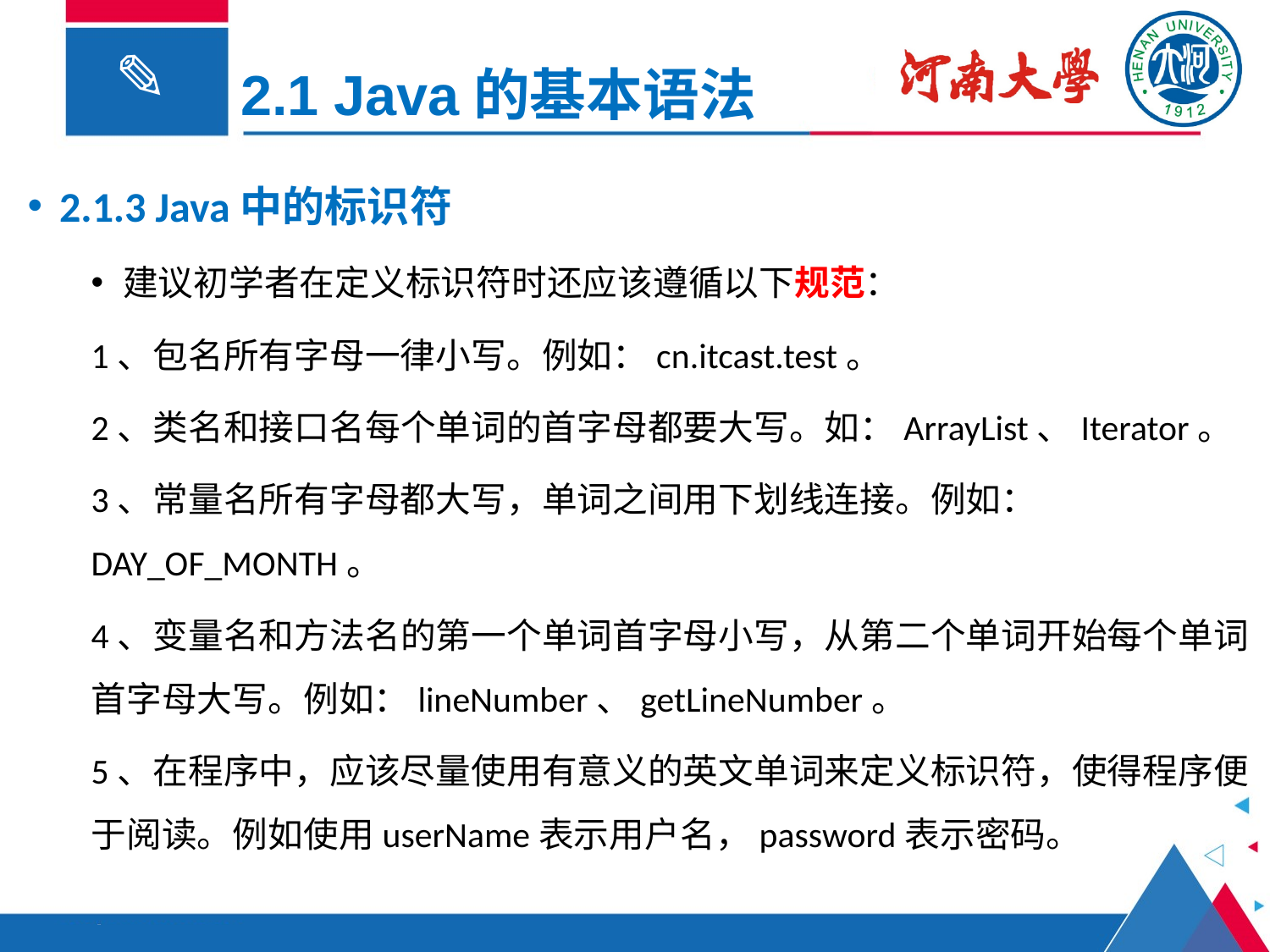

2.1 Java的基本语法
2.1.3 Java中的标识符
建议初学者在定义标识符时还应该遵循以下规范：
1、包名所有字母一律小写。例如：cn.itcast.test。
2、类名和接口名每个单词的首字母都要大写。如：ArrayList、Iterator。
3、常量名所有字母都大写，单词之间用下划线连接。例如：DAY_OF_MONTH。
4、变量名和方法名的第一个单词首字母小写，从第二个单词开始每个单词首字母大写。例如：lineNumber、getLineNumber。
5、在程序中，应该尽量使用有意义的英文单词来定义标识符，使得程序便于阅读。例如使用userName表示用户名，password表示密码。